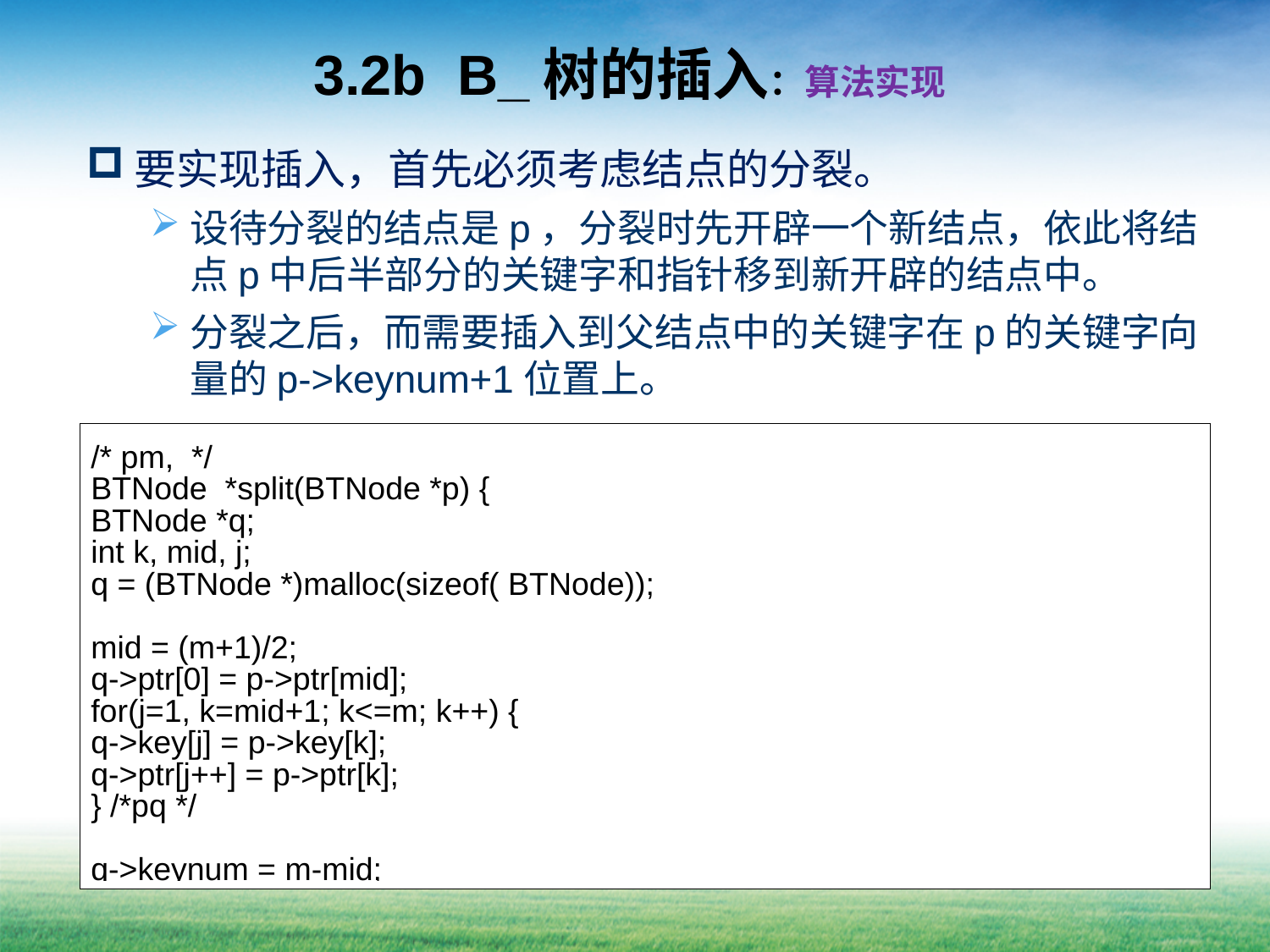

# 3.2b  B_树的插入：算法实现
要实现插入，首先必须考虑结点的分裂。
设待分裂的结点是p，分裂时先开辟一个新结点，依此将结点p中后半部分的关键字和指针移到新开辟的结点中。
分裂之后，而需要插入到父结点中的关键字在p的关键字向量的p->keynum+1位置上。